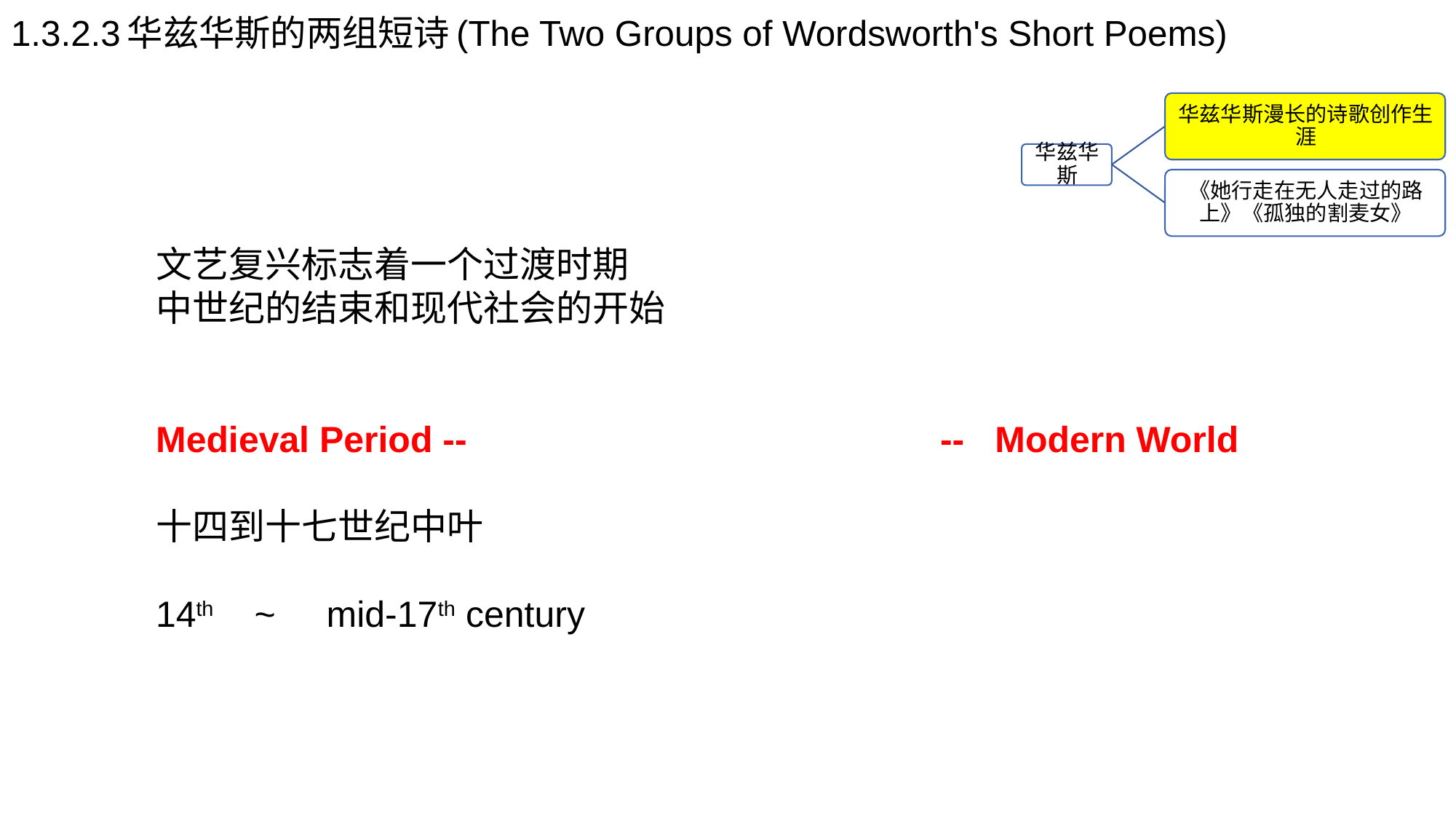

# 1.3.2.3华兹华斯的两组短诗(The Two Groups of Wordsworth's Short Poems)
华兹华斯

华兹华斯漫长的诗歌创作生涯

《她行走在无人走过的路上》《孤独的割麦女》
文艺复兴标志着一个过渡时期
中世纪的结束和现代社会的开始

Medieval Period -- 					  --   Modern World

十四到十七世纪中叶

14th    ~     mid-17th century